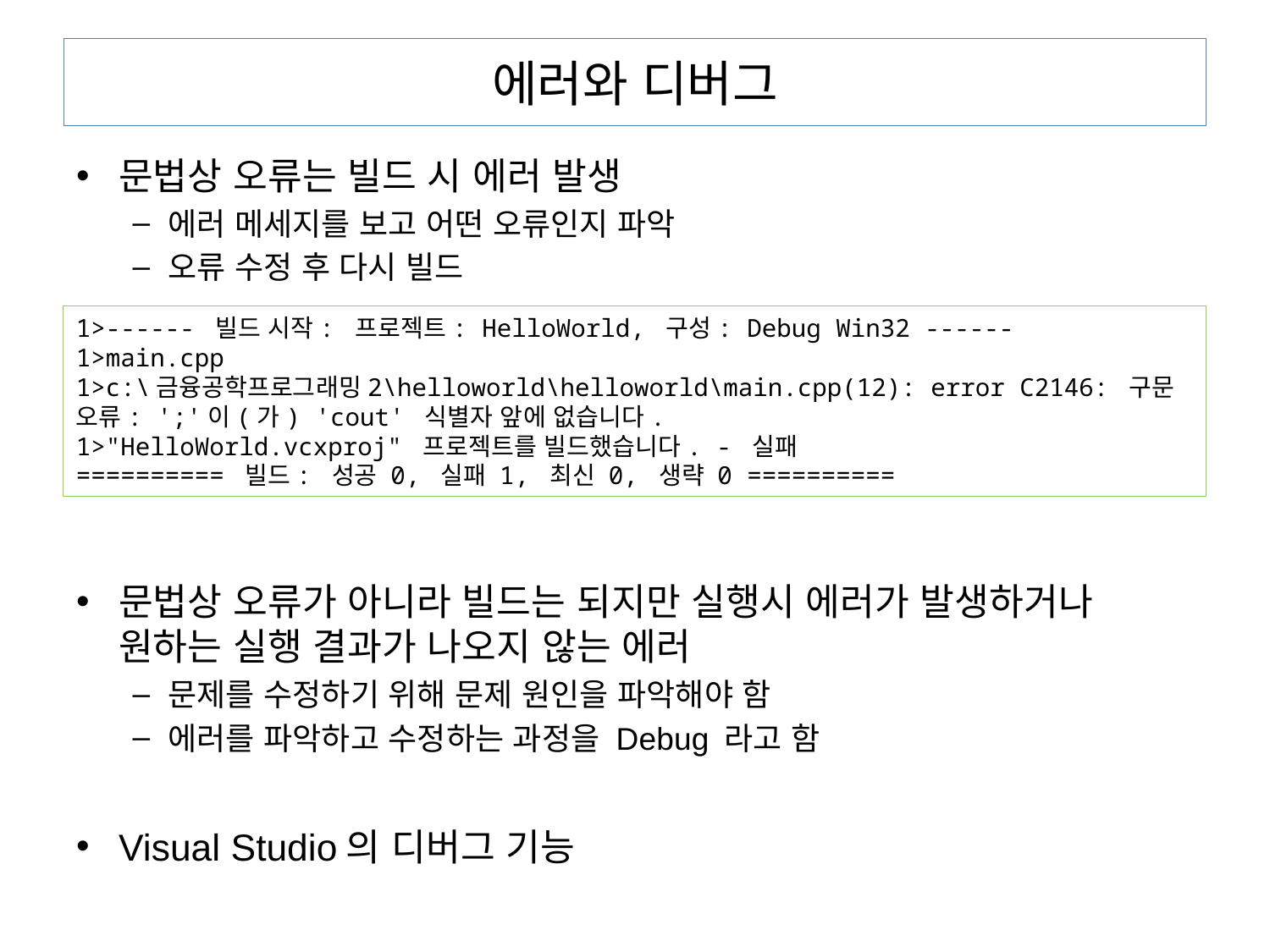

# 에러와 디버그
문법상 오류는 빌드 시 에러 발생
에러 메세지를 보고 어떤 오류인지 파악
오류 수정 후 다시 빌드

문법상 오류가 아니라 빌드는 되지만 실행시 에러가 발생하거나 원하는 실행 결과가 나오지 않는 에러
문제를 수정하기 위해 문제 원인을 파악해야 함
에러를 파악하고 수정하는 과정을 Debug 라고 함

Visual Studio의 디버그 기능
1>------ 빌드 시작: 프로젝트: HelloWorld, 구성: Debug Win32 ------
1>main.cpp
1>c:\금융공학프로그래밍2\helloworld\helloworld\main.cpp(12): error C2146: 구문 오류: ';'이(가) 'cout' 식별자 앞에 없습니다.
1>"HelloWorld.vcxproj" 프로젝트를 빌드했습니다. - 실패
========== 빌드: 성공 0, 실패 1, 최신 0, 생략 0 ==========